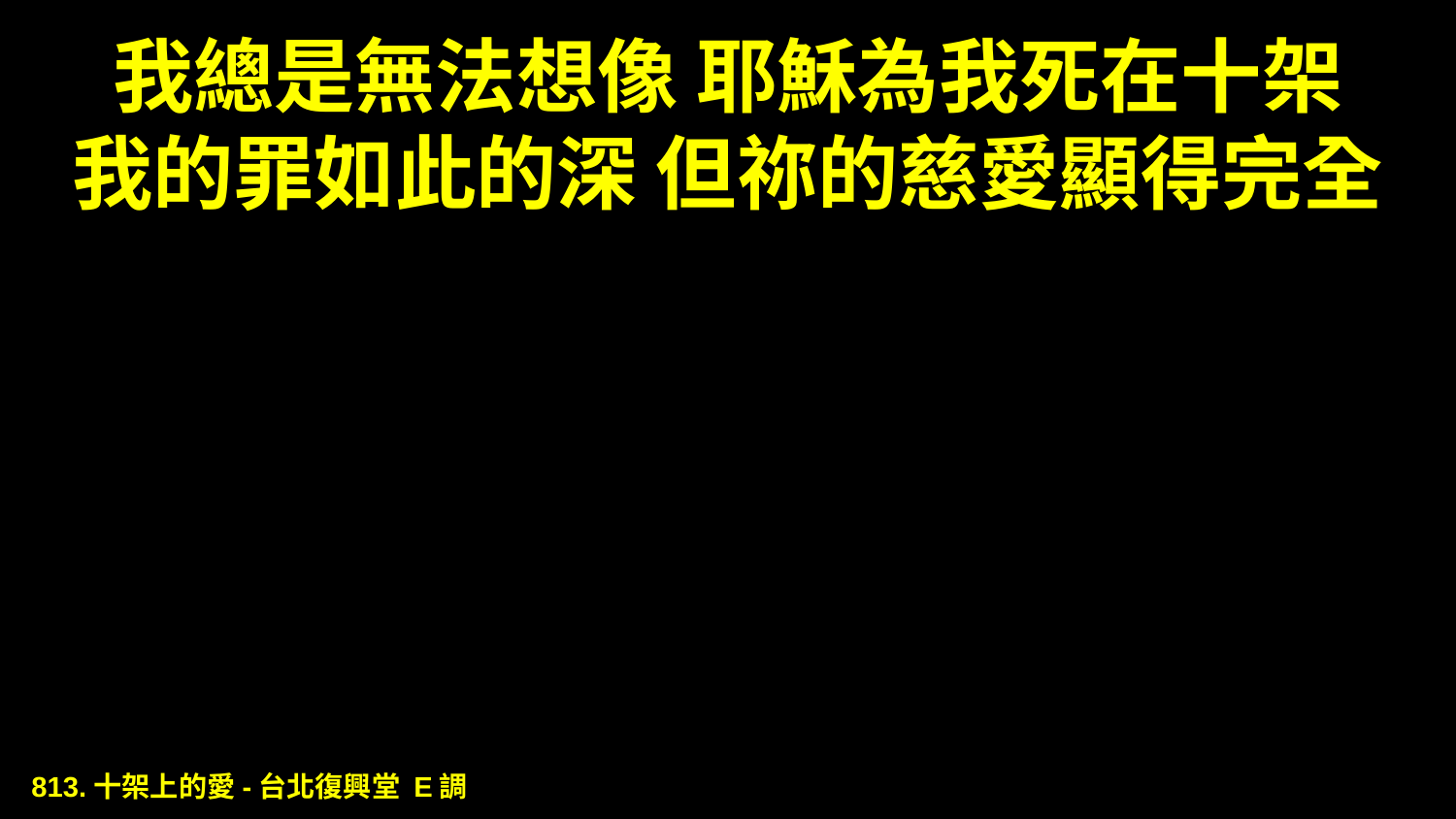

# 我總是無法想像 耶穌為我死在十架 我的罪如此的深 但祢的慈愛顯得完全
813.十架上的愛-台北復興堂 E調